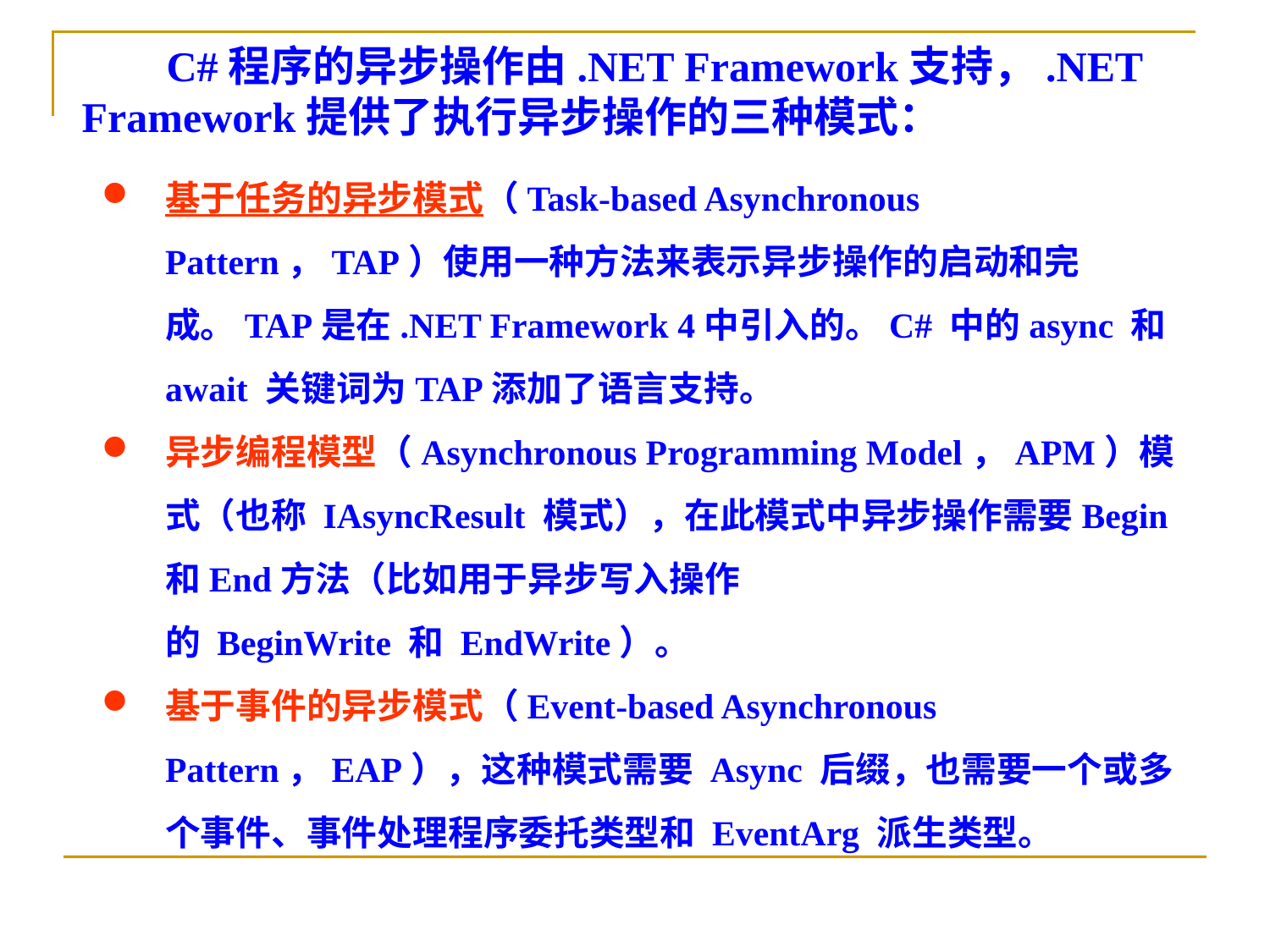

C#程序的异步操作由.NET Framework支持，.NET Framework提供了执行异步操作的三种模式：
基于任务的异步模式（Task-based Asynchronous Pattern，TAP）使用一种方法来表示异步操作的启动和完成。TAP是在.NET Framework 4中引入的。C# 中的async 和 await 关键词为TAP添加了语言支持。
异步编程模型（Asynchronous Programming Model，APM）模式（也称 IAsyncResult 模式），在此模式中异步操作需要Begin和End方法（比如用于异步写入操作的 BeginWrite 和 EndWrite）。
基于事件的异步模式（Event-based Asynchronous Pattern，EAP），这种模式需要 Async 后缀，也需要一个或多个事件、事件处理程序委托类型和 EventArg 派生类型。